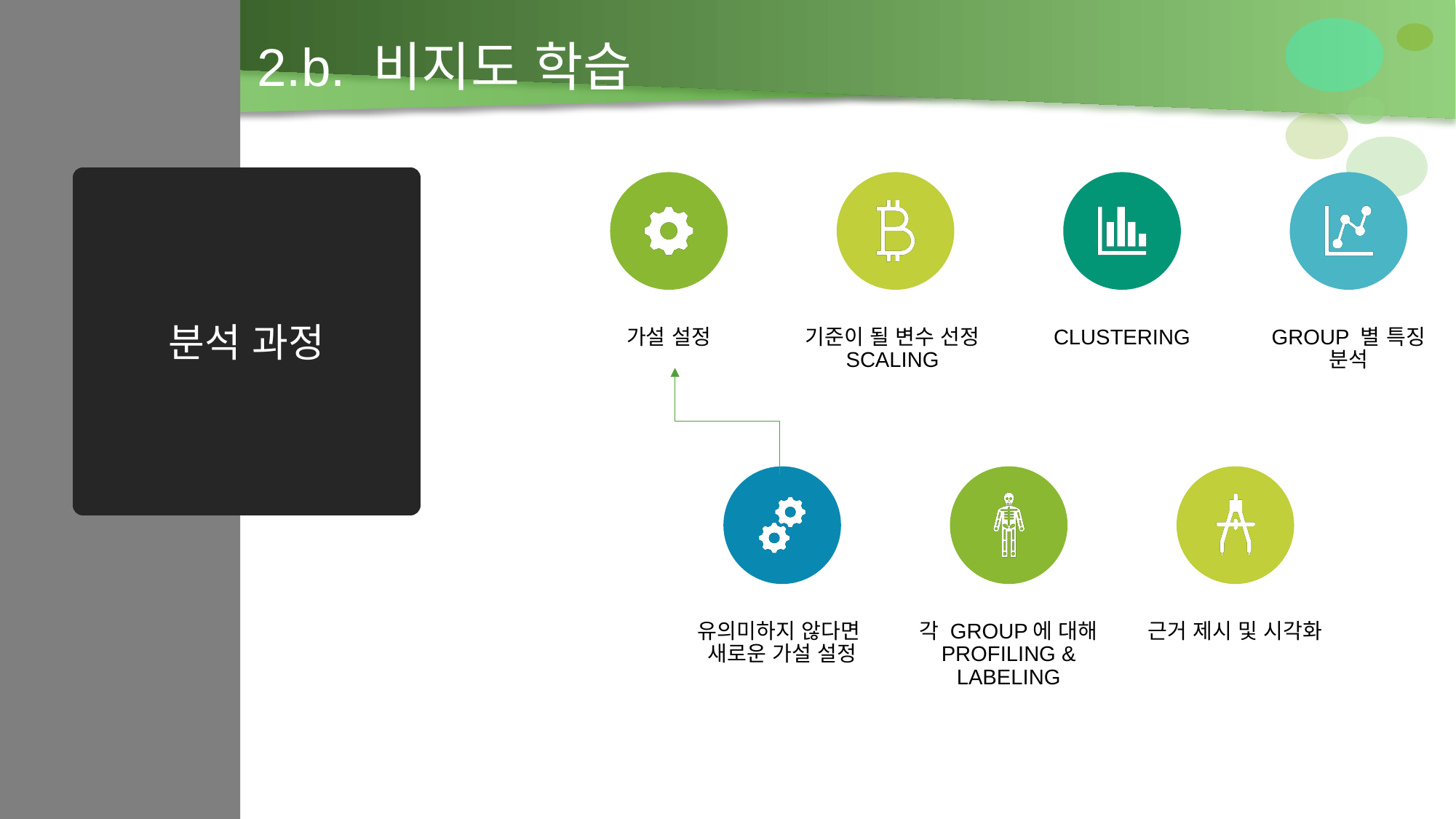

2.b. 비지도 학습
가설 설정
기준이 될 변수 선정  scaling
Clustering
Group 별 특징 분석
유의미하지 않다면  새로운 가설 설정
각 Group에 대해 Profiling & Labeling
근거 제시 및 시각화
# 분석 과정